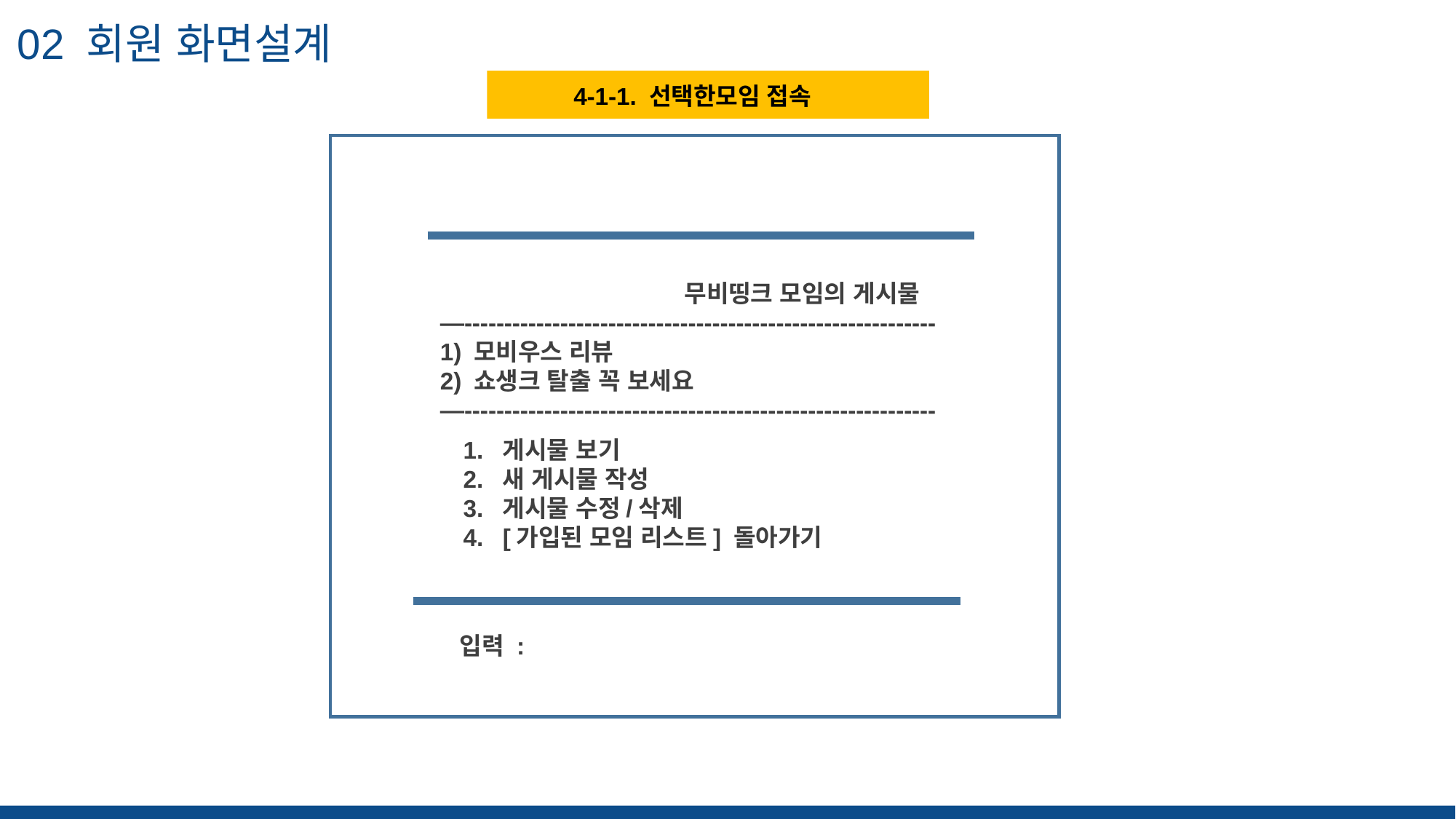

02 회원 화면설계

 4-1-1. 선택한모임 접속
“ 해당 슬라이드의 핵심 을 적어주세요 ”

		   무비띵크 모임의 게시물
—-----------------------------------------------------------1) 모비우스 리뷰
2) 쇼생크 탈출 꼭 보세요
—-----------------------------------------------------------
게시물 보기
새 게시물 작성
게시물 수정/삭제
[가입된 모임 리스트] 돌아가기
입력 :